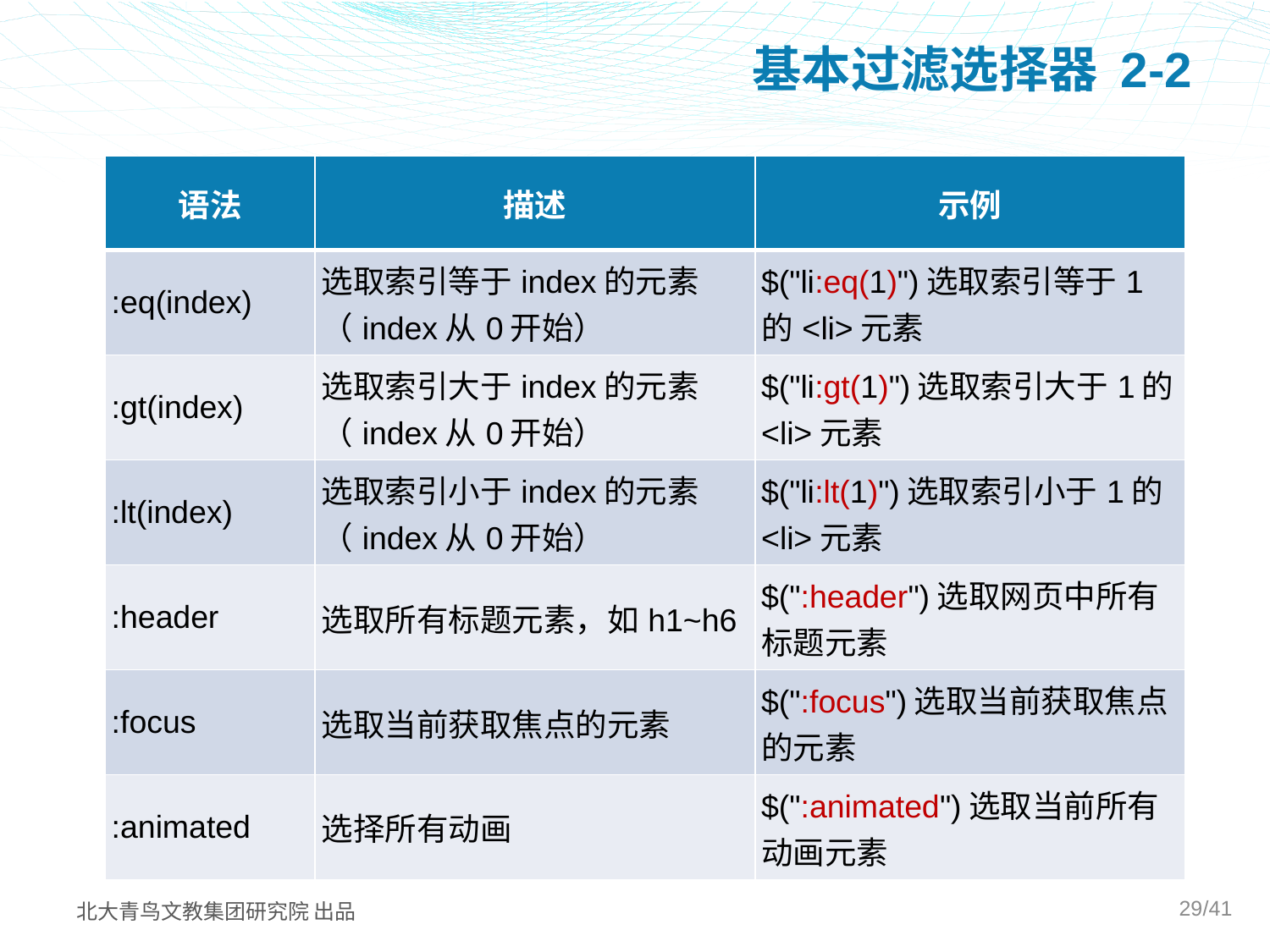

# 基本过滤选择器 2-2
| 语法 | 描述 | 示例 |
| --- | --- | --- |
| :eq(index) | 选取索引等于index的元素（index从0开始） | $("li:eq(1)")选取索引等于1的<li>元素 |
| :gt(index) | 选取索引大于index的元素（index从0开始） | $("li:gt(1)")选取索引大于1的<li>元素 |
| :lt(index) | 选取索引小于index的元素（index从0开始） | $("li:lt(1)")选取索引小于1的<li>元素 |
| :header | 选取所有标题元素，如h1~h6 | $(":header")选取网页中所有标题元素 |
| :focus | 选取当前获取焦点的元素 | $(":focus")选取当前获取焦点的元素 |
| :animated | 选择所有动画 | $(":animated")选取当前所有动画元素 |

29/41